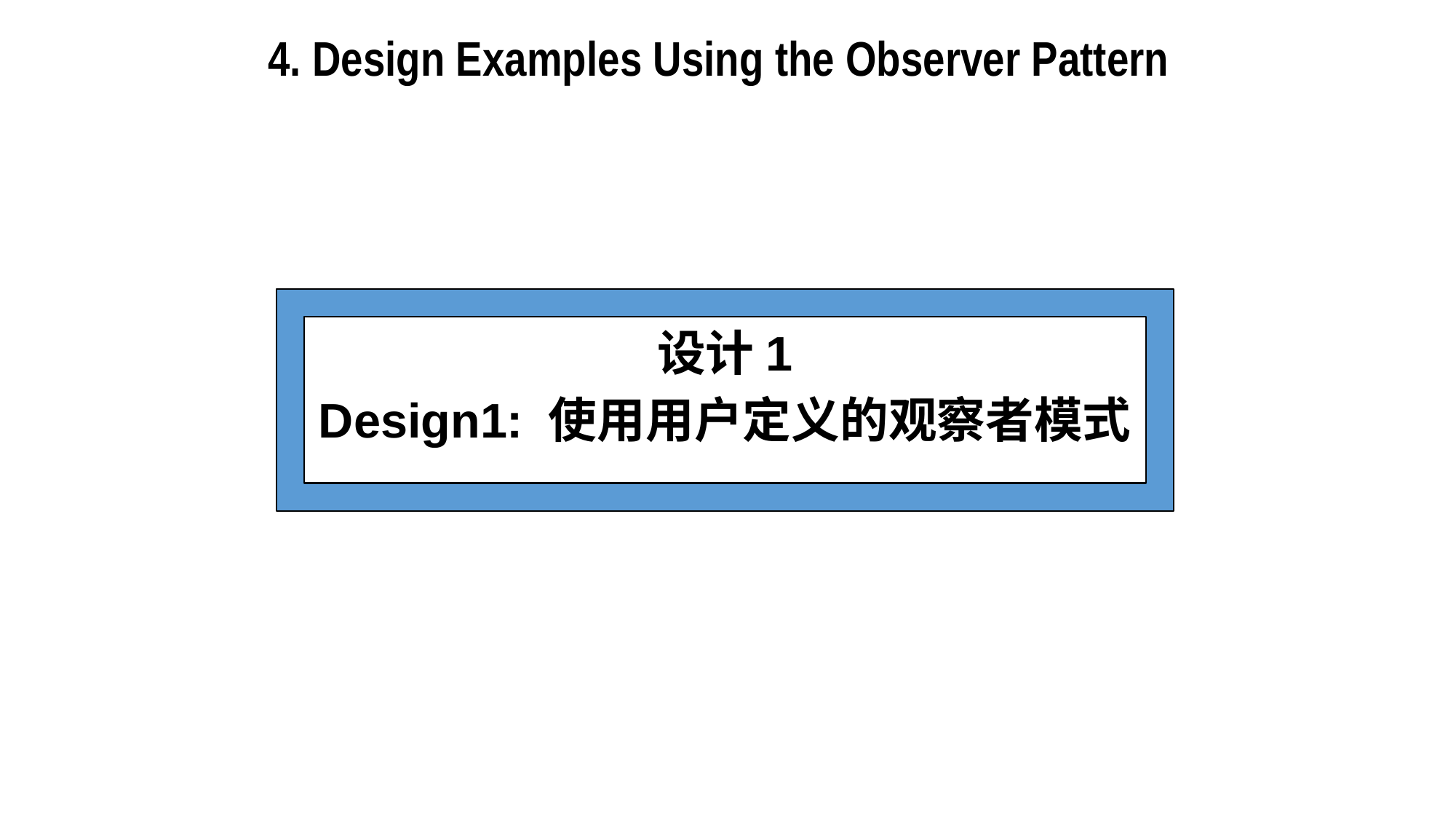

4. Design Examples Using the Observer Pattern
设计1
Design1: 使用用户定义的观察者模式